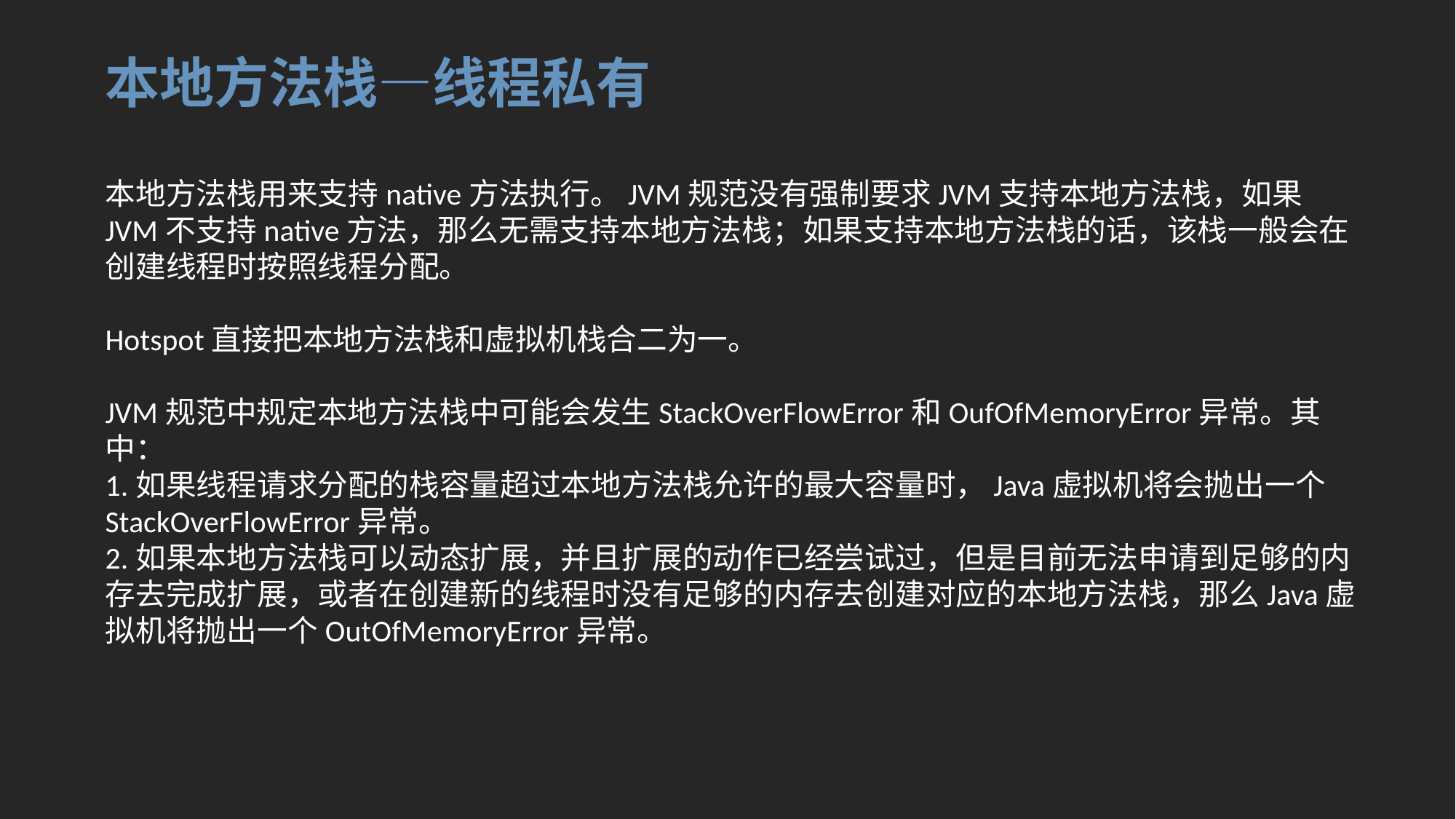

# 本地方法栈—线程私有
本地方法栈用来支持native方法执行。JVM规范没有强制要求JVM支持本地方法栈，如果JVM不支持native方法，那么无需支持本地方法栈；如果支持本地方法栈的话，该栈一般会在创建线程时按照线程分配。

Hotspot直接把本地方法栈和虚拟机栈合二为一。

JVM规范中规定本地方法栈中可能会发生StackOverFlowError和OufOfMemoryError异常。其中：
1.如果线程请求分配的栈容量超过本地方法栈允许的最大容量时，Java虚拟机将会抛出一个StackOverFlowError异常。
2.如果本地方法栈可以动态扩展，并且扩展的动作已经尝试过，但是目前无法申请到足够的内存去完成扩展，或者在创建新的线程时没有足够的内存去创建对应的本地方法栈，那么Java虚拟机将抛出一个OutOfMemoryError异常。